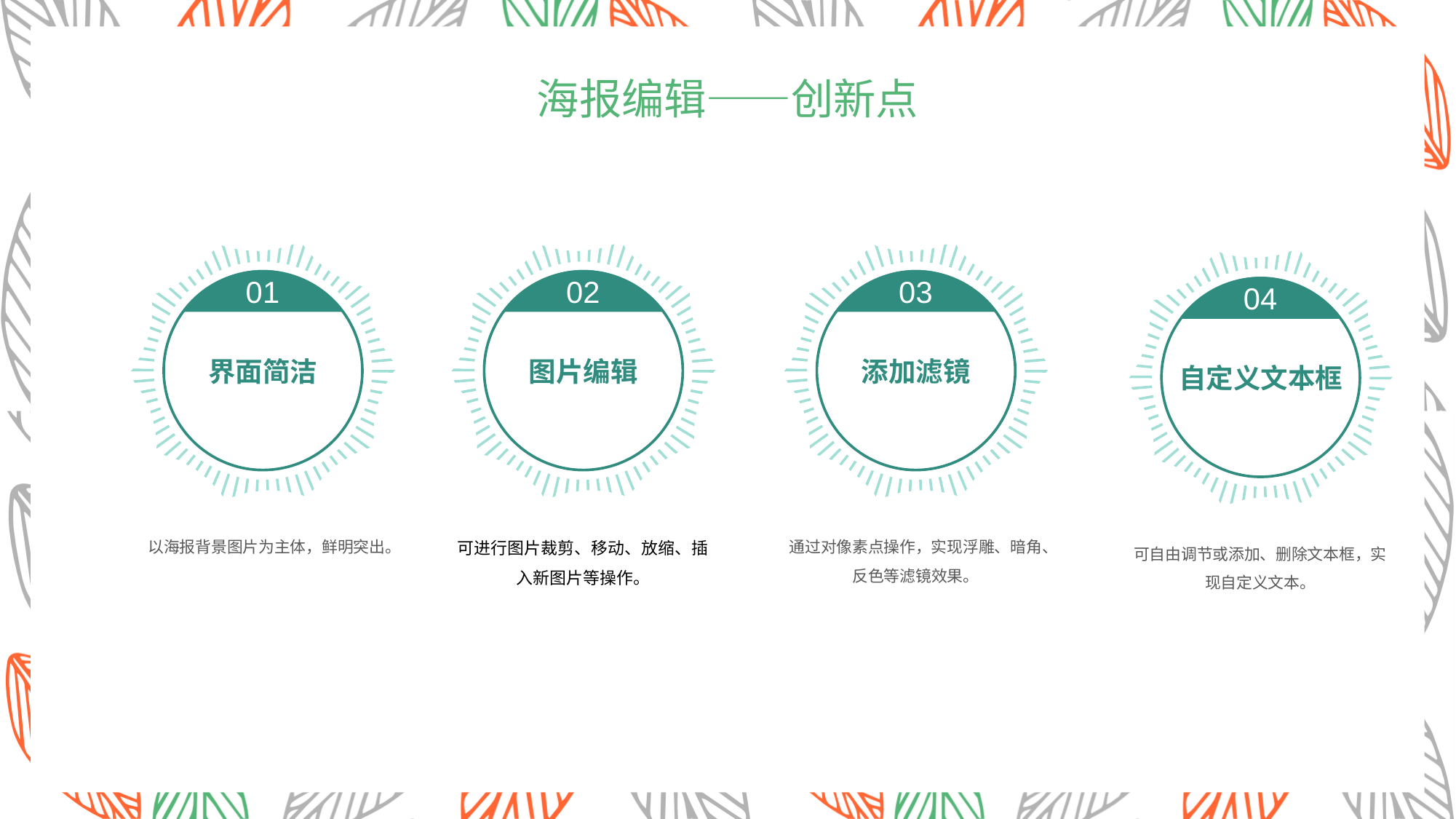

海报编辑——创新点

界面简洁
01

图片编辑
02

添加滤镜
03

自定义文本框
04
以海报背景图片为主体，鲜明突出。
可进行图片裁剪、移动、放缩、插入新图片等操作。
通过对像素点操作，实现浮雕、暗角、反色等滤镜效果。
可自由调节或添加、删除文本框，实现自定义文本。